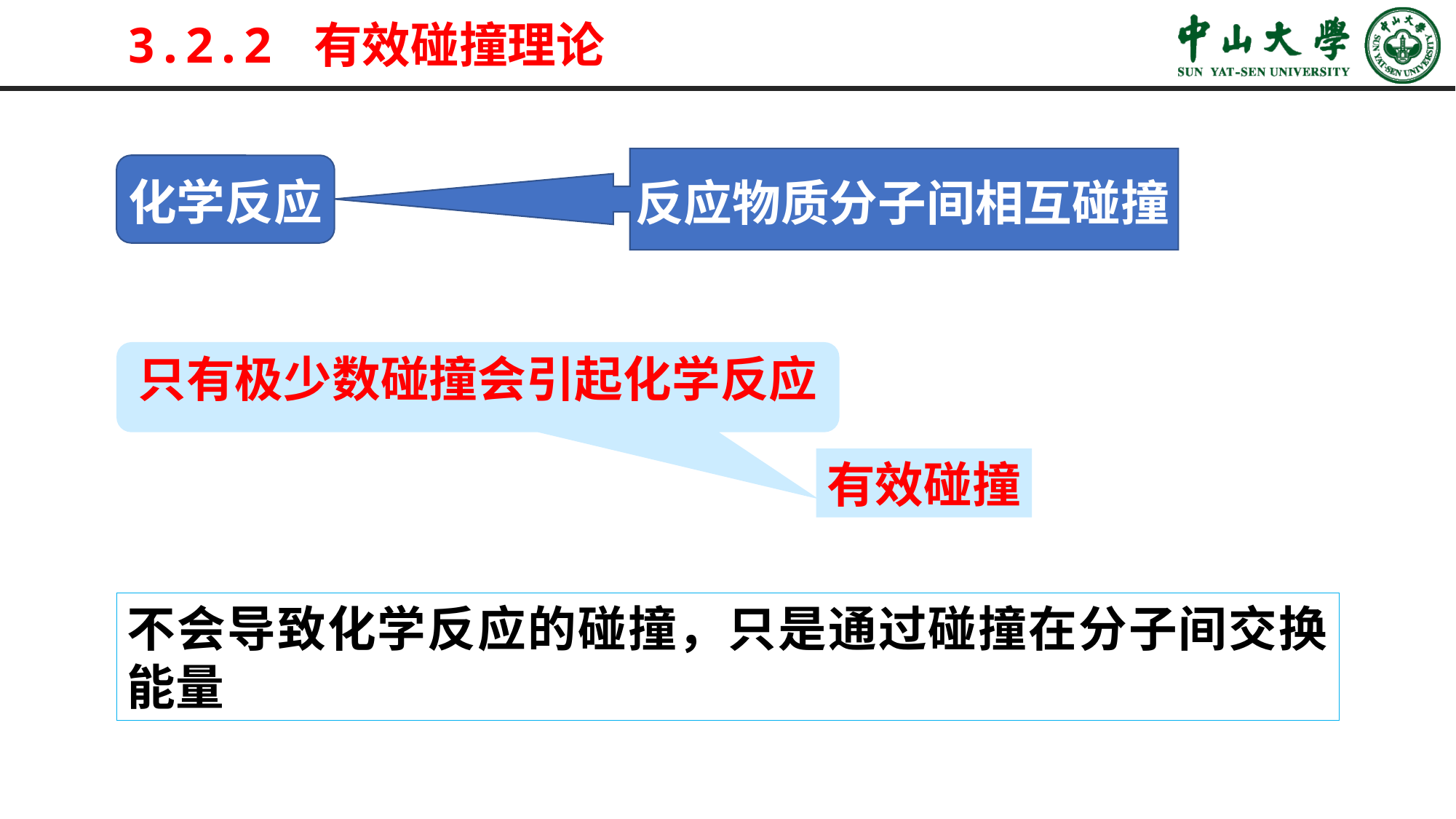

# 3.2.2 有效碰撞理论

反应物质分子间相互碰撞

化学反应

只有极少数碰撞会引起化学反应
有效碰撞
不会导致化学反应的碰撞，只是通过碰撞在分子间交换能量